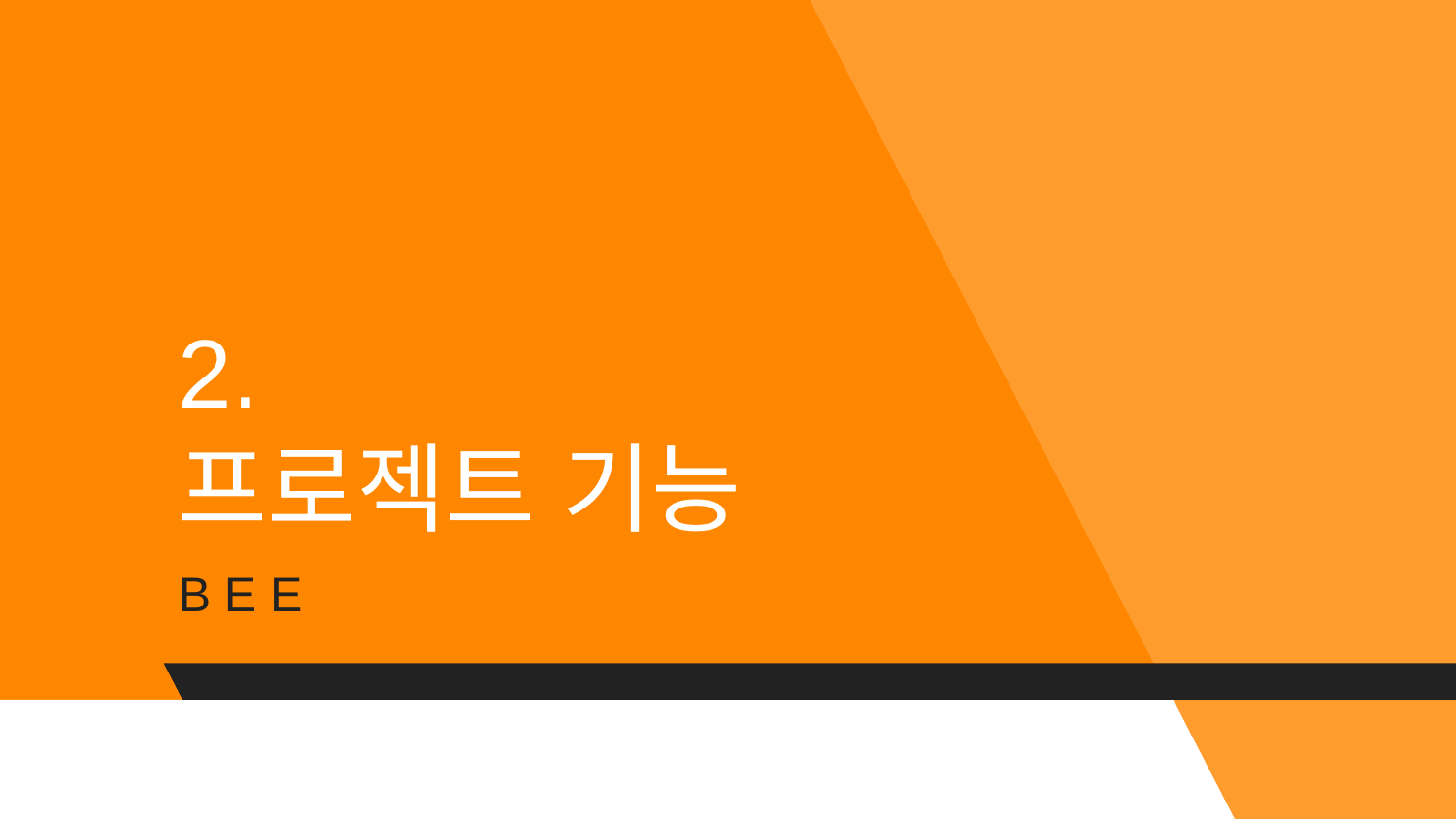

# 2. 프로젝트 기능
B E E